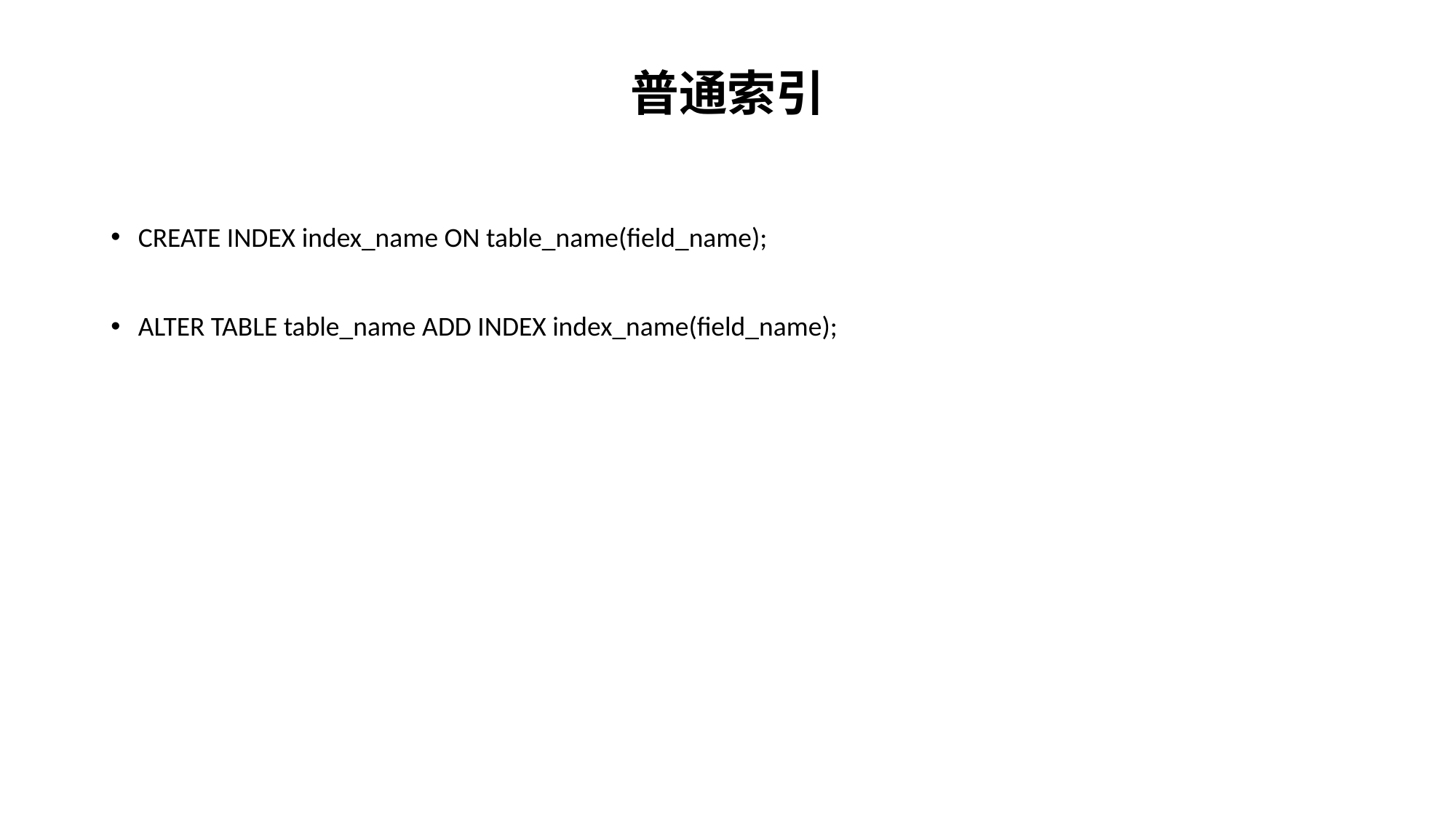

# 普通索引
CREATE INDEX index_name ON table_name(field_name);

ALTER TABLE table_name ADD INDEX index_name(field_name);